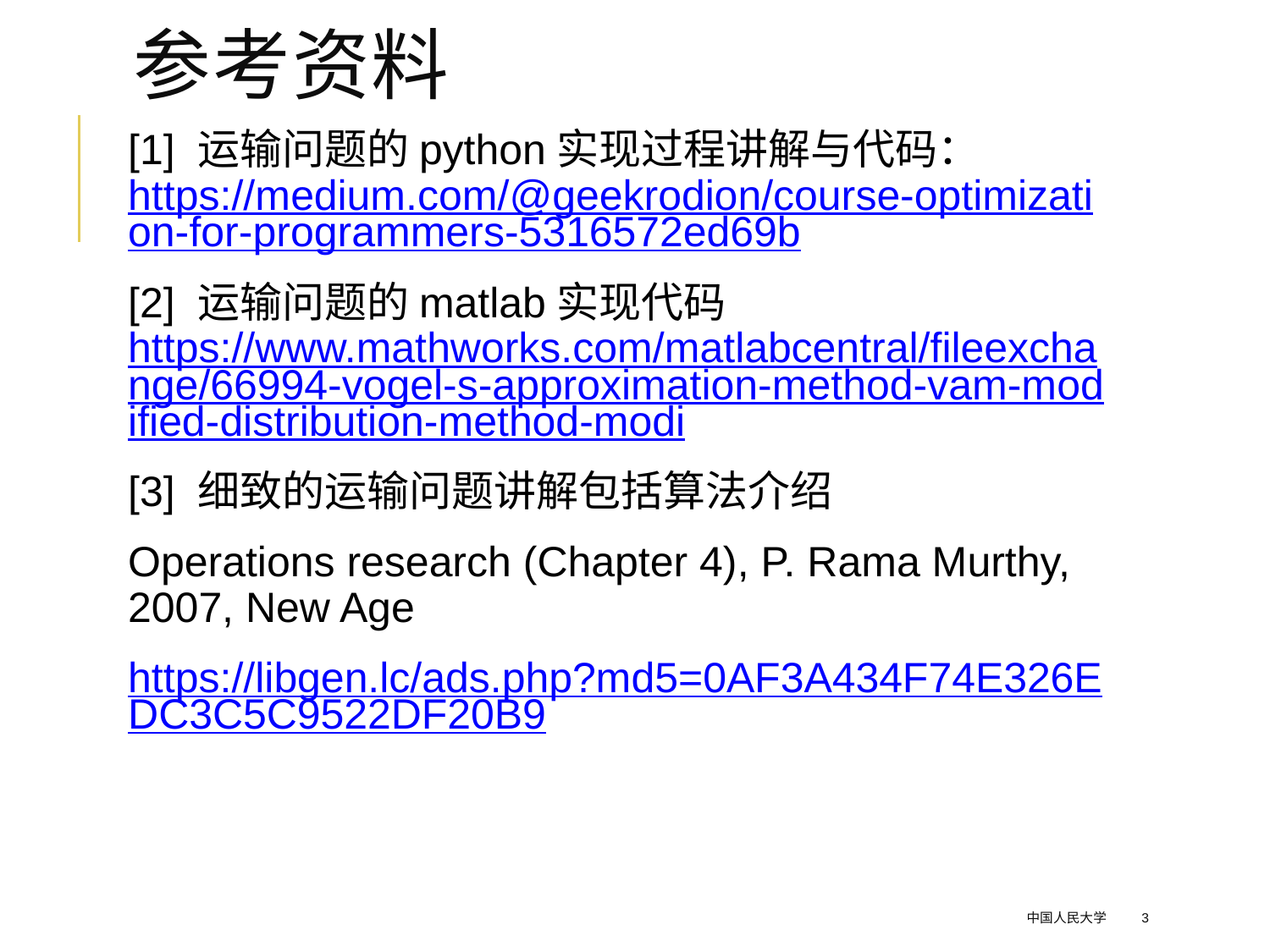

# 参考资料
[1] 运输问题的python实现过程讲解与代码：https://medium.com/@geekrodion/course-optimization-for-programmers-5316572ed69b
[2] 运输问题的matlab实现代码https://www.mathworks.com/matlabcentral/fileexchange/66994-vogel-s-approximation-method-vam-modified-distribution-method-modi
[3] 细致的运输问题讲解包括算法介绍
Operations research (Chapter 4), P. Rama Murthy, 2007, New Age
https://libgen.lc/ads.php?md5=0AF3A434F74E326EDC3C5C9522DF20B9
中国人民大学
3